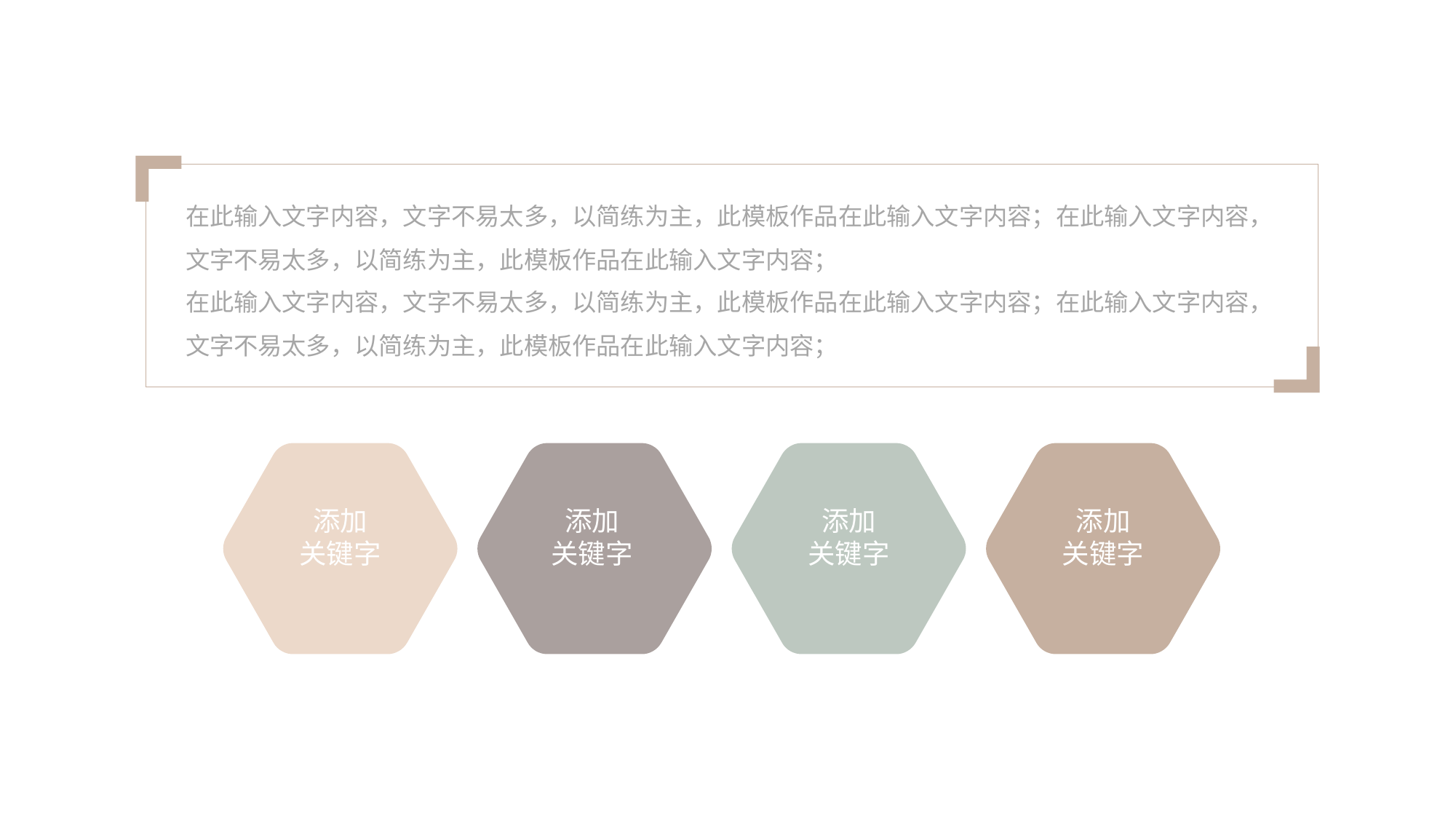

添加
关键字
添加
关键字
添加
关键字
添加
关键字
在此输入文字内容，文字不易太多，以简练为主，此模板作品在此输入文字内容；在此输入文字内容，文字不易太多，以简练为主，此模板作品在此输入文字内容；
在此输入文字内容，文字不易太多，以简练为主，此模板作品在此输入文字内容；在此输入文字内容，文字不易太多，以简练为主，此模板作品在此输入文字内容；